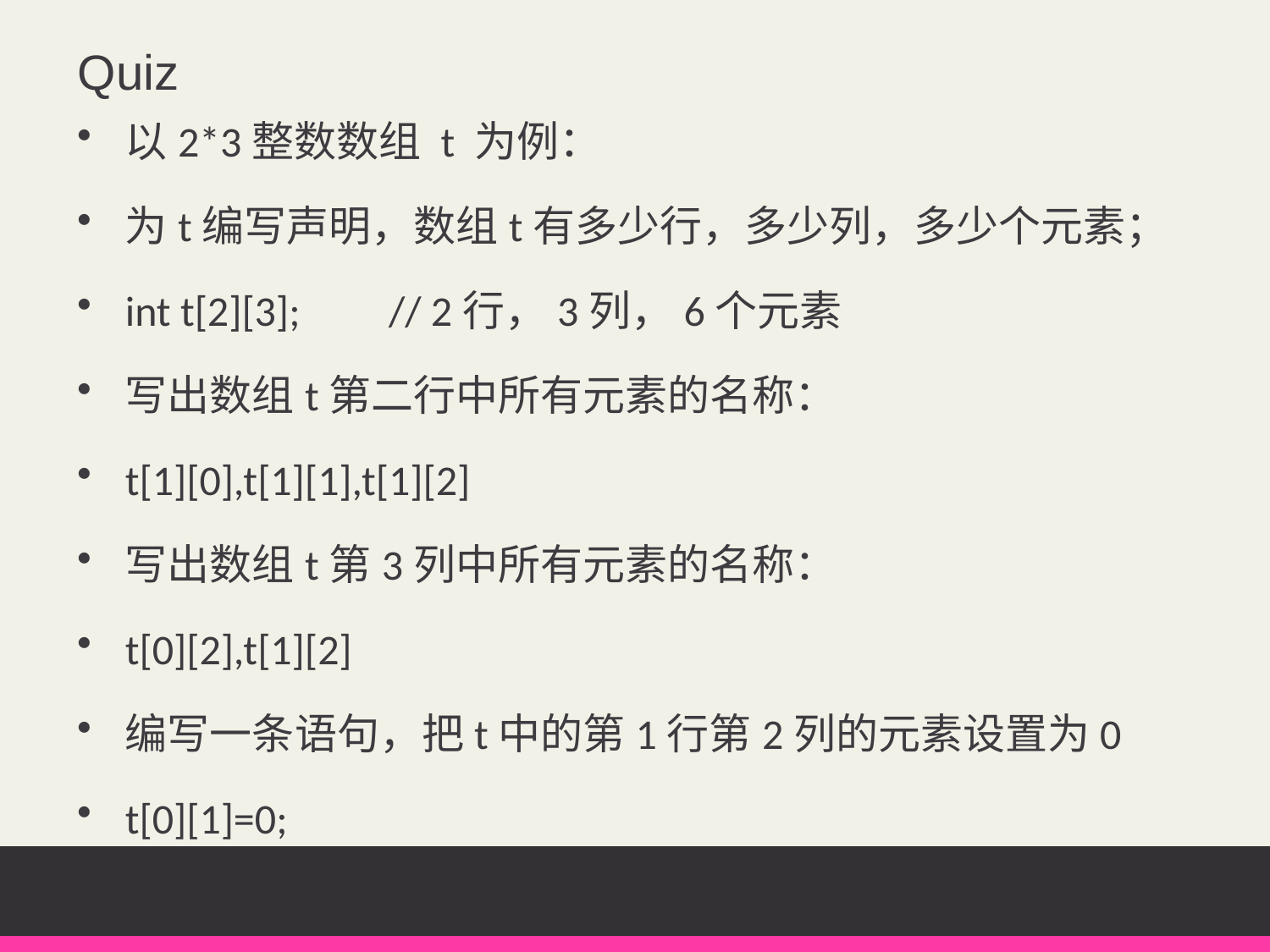

# Quiz
以2*3整数数组 t 为例：
为t编写声明，数组t有多少行，多少列，多少个元素；
int t[2][3];	 // 2行，3列，6个元素
写出数组t第二行中所有元素的名称：
t[1][0],t[1][1],t[1][2]
写出数组t第3列中所有元素的名称：
t[0][2],t[1][2]
编写一条语句，把t中的第1行第2列的元素设置为0
t[0][1]=0;